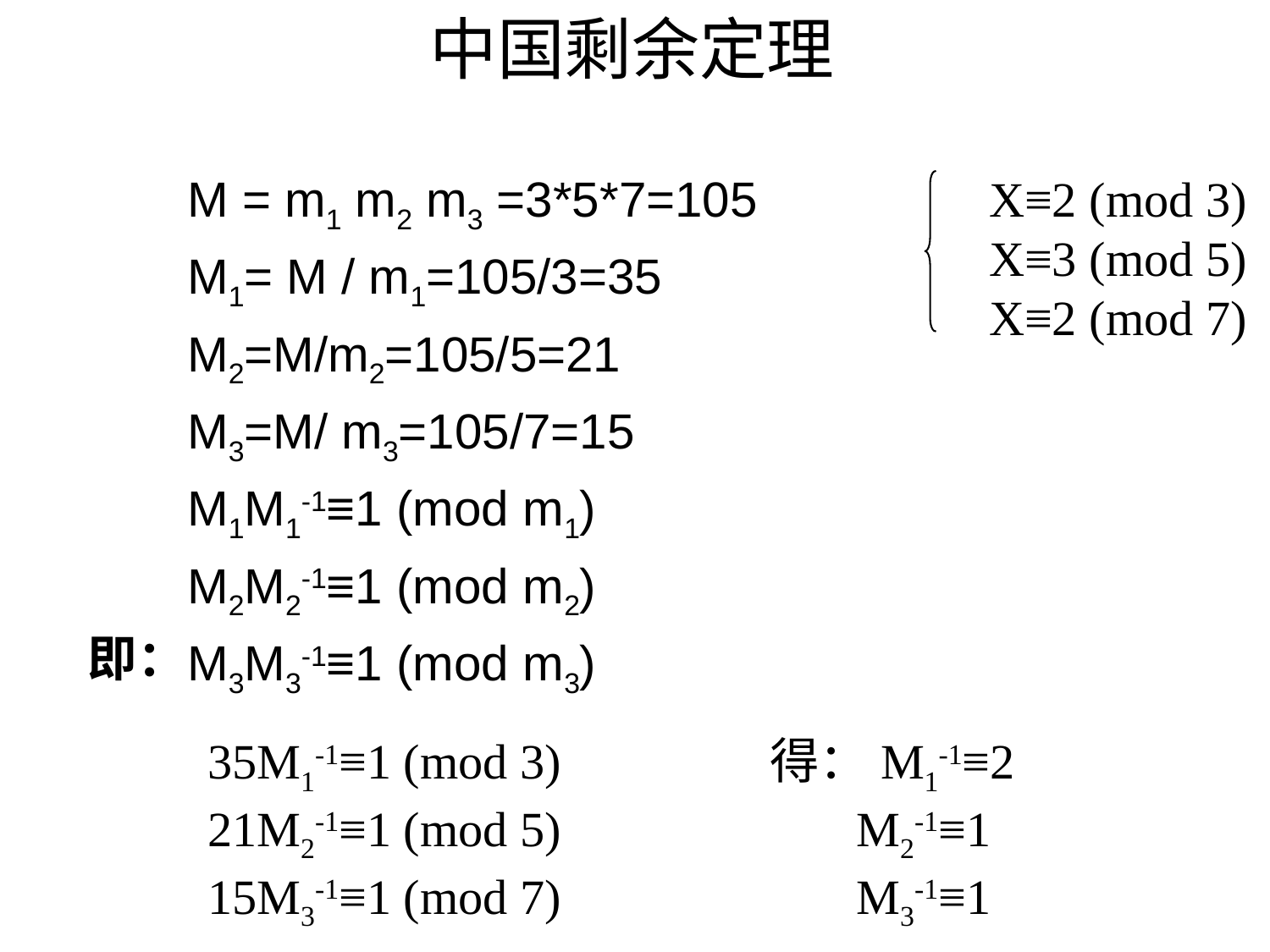

# 中国剩余定理
M = m1 m2 m3 =3*5*7=105
M1= M / m1=105/3=35
M2=M/m2=105/5=21
M3=M/ m3=105/7=15
M1M1-1≡1 (mod m1)
M2M2-1≡1 (mod m2)
M3M3-1≡1 (mod m3)
X≡2 (mod 3)
X≡3 (mod 5)
X≡2 (mod 7)

即：
35M1-1≡1 (mod 3)                得：M1-1≡2
21M2-1≡1 (mod 5)                        M2-1≡1
15M3-1≡1 (mod 7)                        M3-1≡1